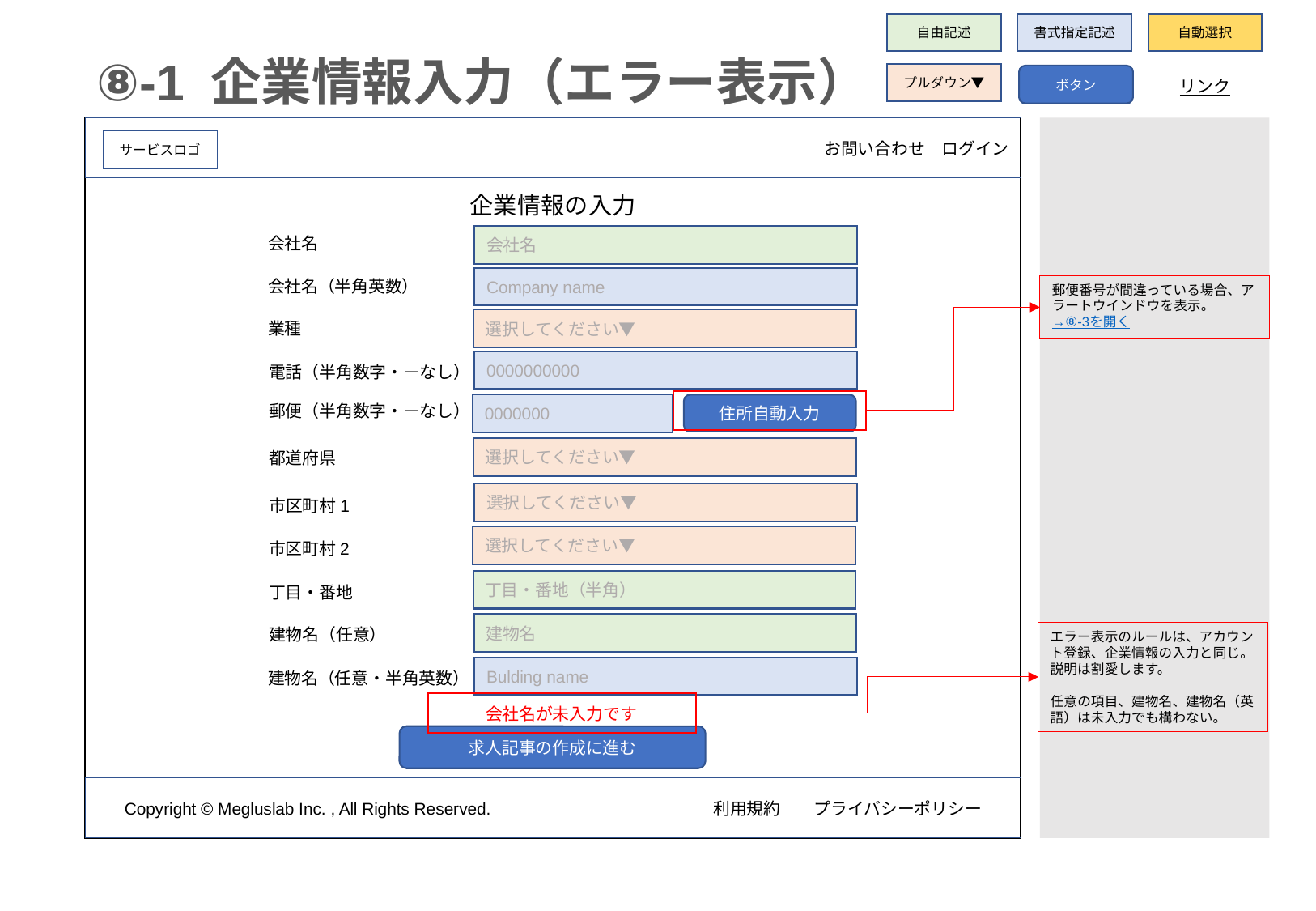

自由記述
書式指定記述
自動選択
⑧-1 企業情報入力（エラー表示）
プルダウン▼
ボタン
リンク

　　　　　　　　　　　お問い合わせ　ログイン

サービスロゴ
企業情報の入力
会社名
会社名
Company name
会社名（半角英数）
郵便番号が間違っている場合、アラートウインドウを表示。
→⑧-3を開く
選択してください▼
業種
0000000000
電話（半角数字・－なし）

郵便（半角数字・－なし）
0000000
住所自動入力
選択してください▼
都道府県
選択してください▼
市区町村1
選択してください▼
市区町村2
丁目・番地（半角）
丁目・番地
建物名
建物名（任意）
エラー表示のルールは、アカウント登録、企業情報の入力と同じ。
説明は割愛します。

任意の項目、建物名、建物名（英語）は未入力でも構わない。
Bulding name
建物名（任意・半角英数）

会社名が未入力です
求人記事の作成に進む
Copyright © Megluslab Inc. , All Rights Reserved.　　　　　　　　　　　　　利用規約　　プライバシーポリシー